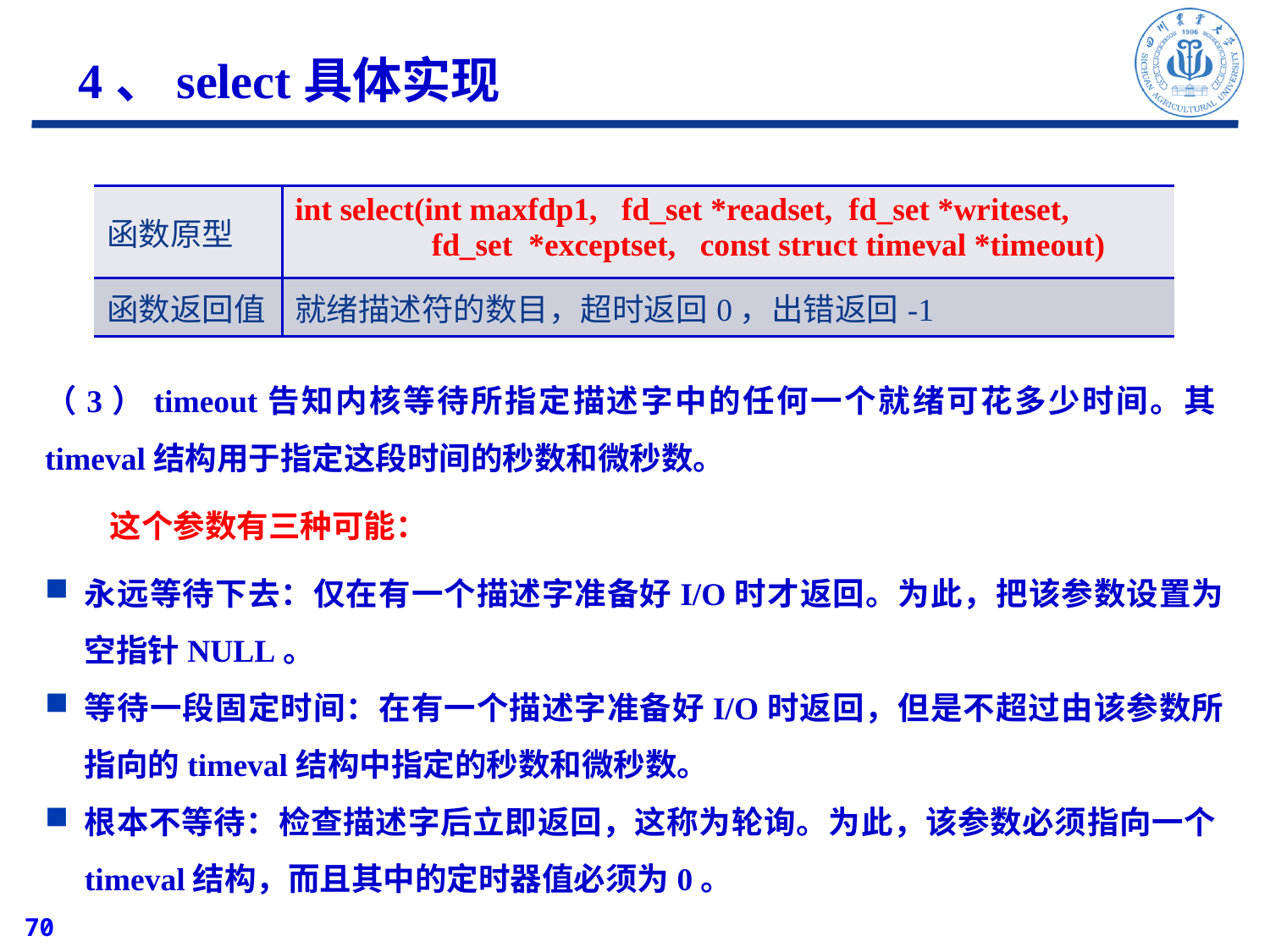

4、select具体实现
| 函数原型 | int select(int maxfdp1, fd\_set \*readset, fd\_set \*writeset, fd\_set \*exceptset, const struct timeval \*timeout) |
| --- | --- |
| 函数返回值 | 就绪描述符的数目，超时返回0，出错返回-1 |
（3）timeout告知内核等待所指定描述字中的任何一个就绪可花多少时间。其timeval结构用于指定这段时间的秒数和微秒数。
        这个参数有三种可能：
永远等待下去：仅在有一个描述字准备好I/O时才返回。为此，把该参数设置为空指针NULL。
等待一段固定时间：在有一个描述字准备好I/O时返回，但是不超过由该参数所指向的timeval结构中指定的秒数和微秒数。
根本不等待：检查描述字后立即返回，这称为轮询。为此，该参数必须指向一个timeval结构，而且其中的定时器值必须为0。